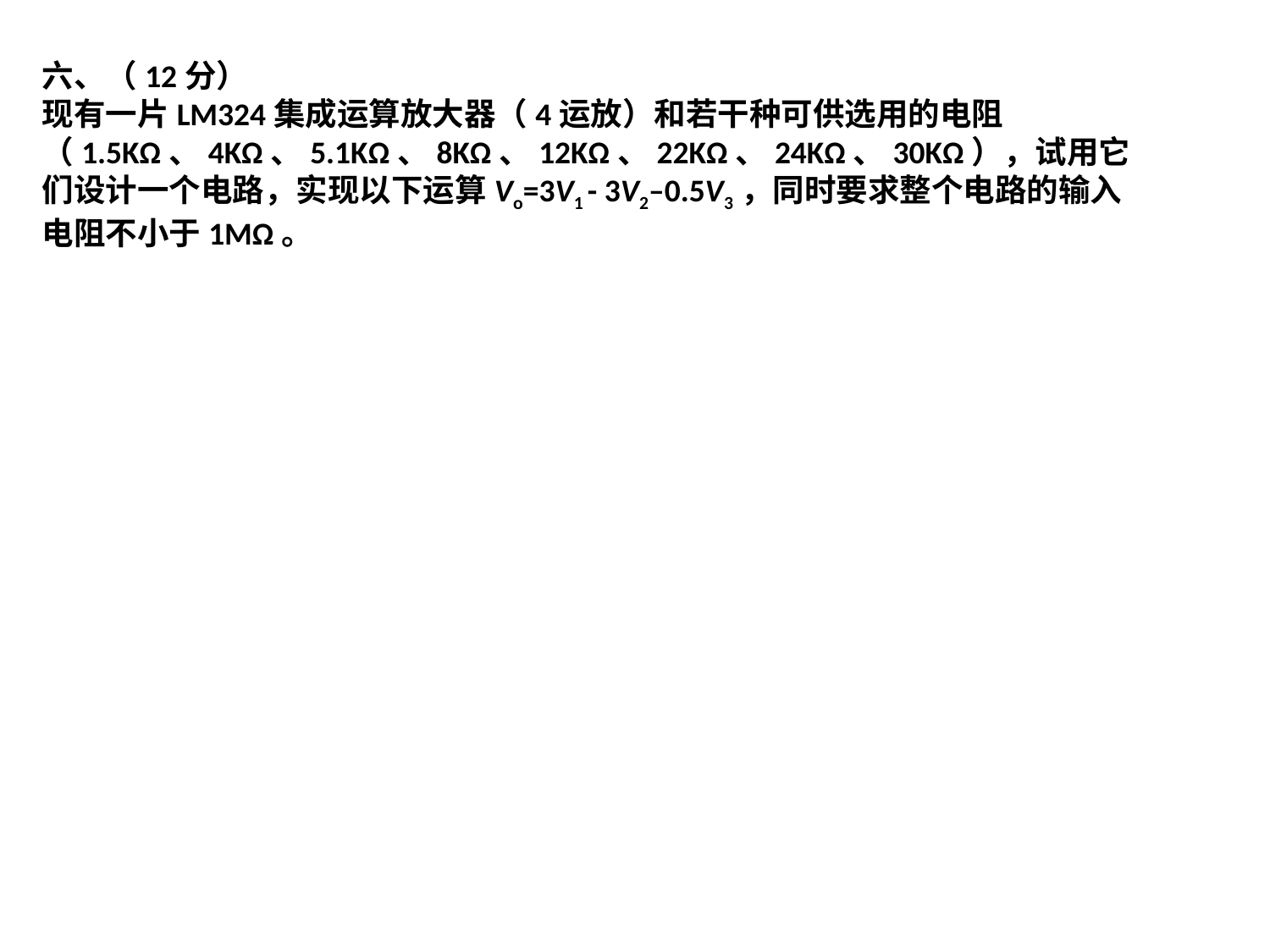

六、（12分）
现有一片LM324集成运算放大器（4运放）和若干种可供选用的电阻（1.5KΩ、4KΩ、5.1KΩ、8KΩ、12KΩ、22KΩ、24KΩ、30KΩ），试用它们设计一个电路，实现以下运算Vo=3V1 - 3V2–0.5V3，同时要求整个电路的输入电阻不小于1MΩ。